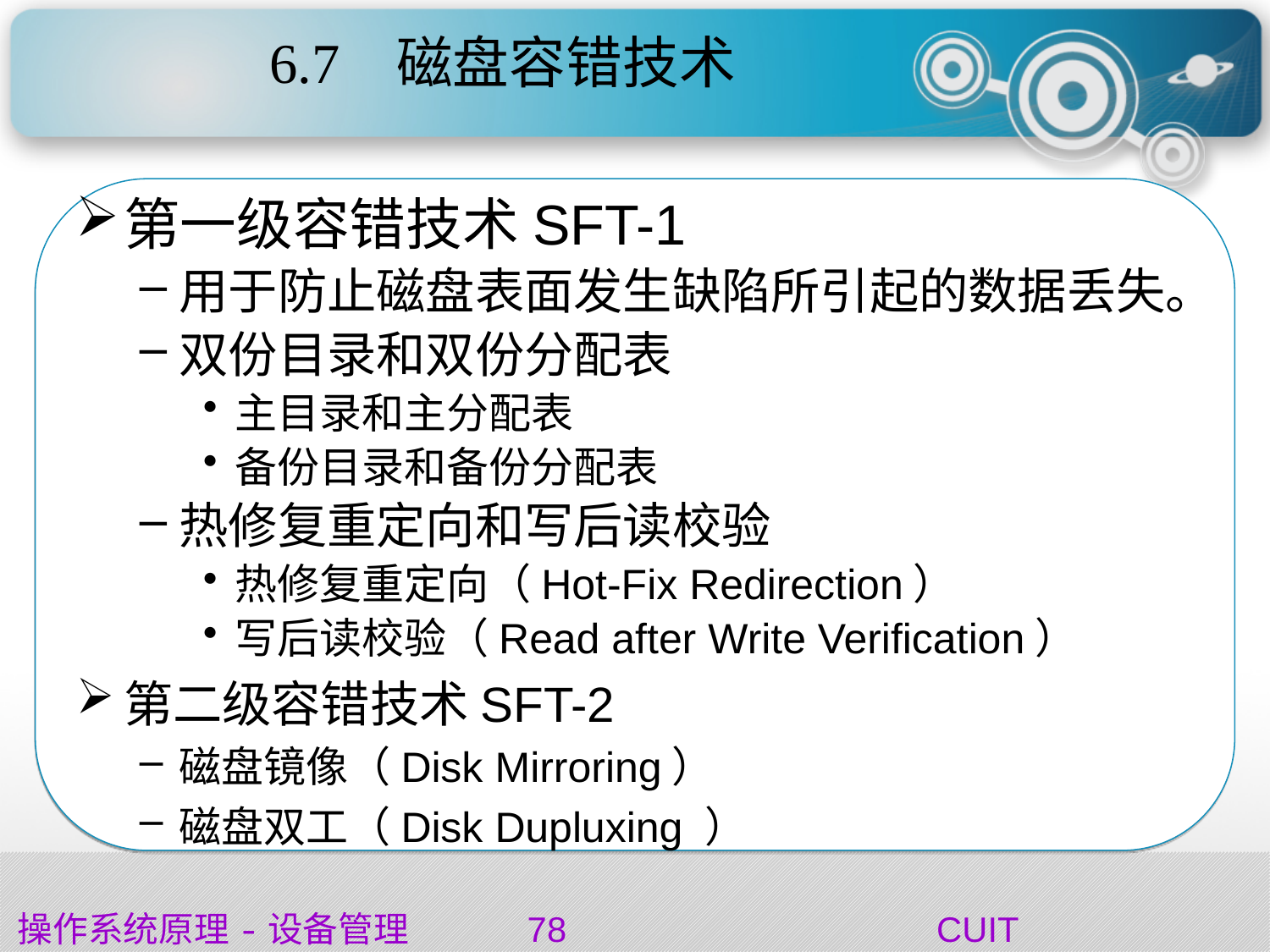

# 6.7   磁盘容错技术
第一级容错技术SFT-1
用于防止磁盘表面发生缺陷所引起的数据丢失。
双份目录和双份分配表
主目录和主分配表
备份目录和备份分配表
热修复重定向和写后读校验
热修复重定向（Hot-Fix Redirection）
写后读校验（Read after Write Verification）
第二级容错技术SFT-2
磁盘镜像（Disk Mirroring）
磁盘双工（Disk Dupluxing ）